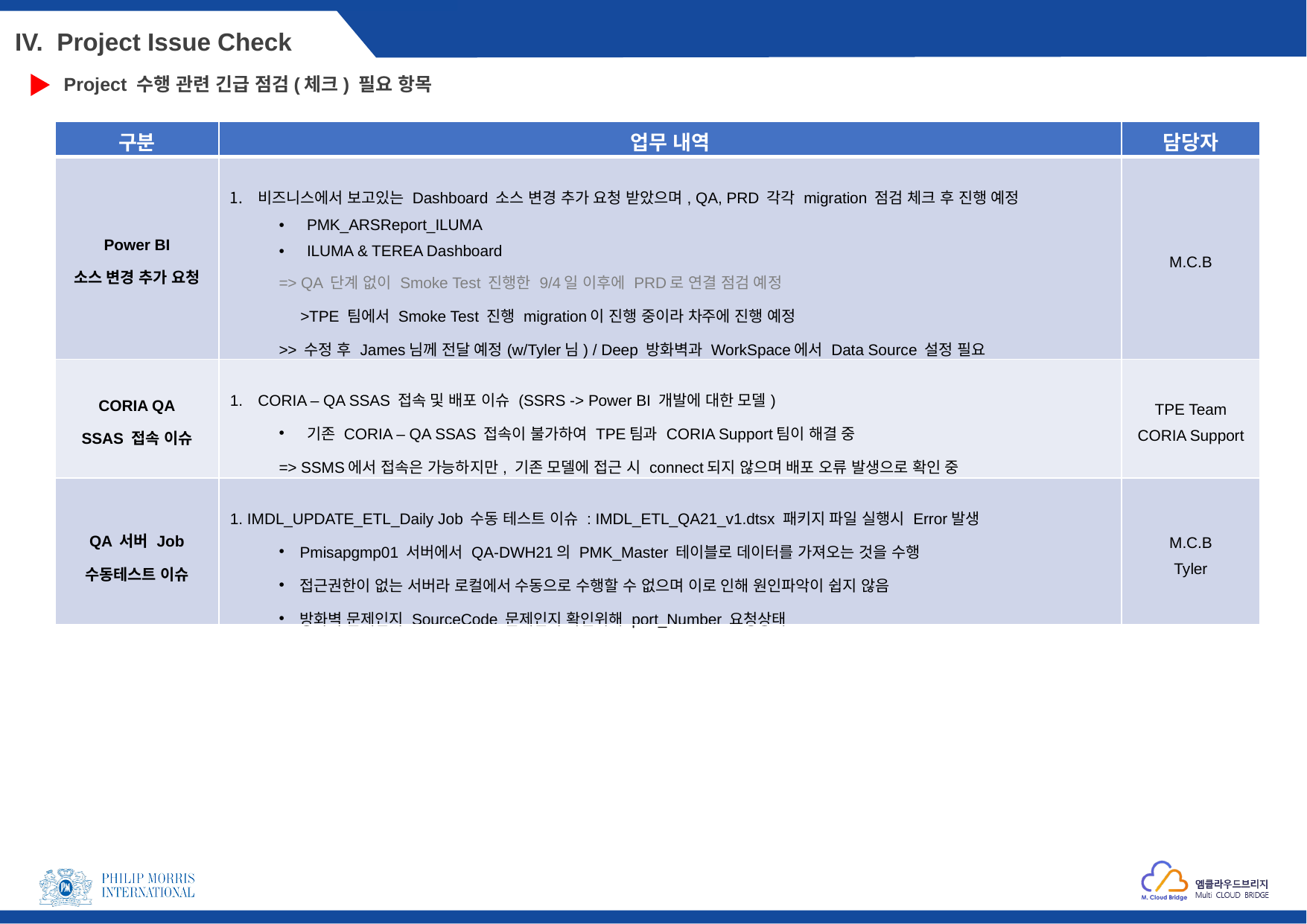

IV.  Project Issue Check
Project 수행 관련 긴급 점검(체크) 필요 항목

| 구분 | 업무 내역 | 담당자 |
| --- | --- | --- |
| Power BI 소스 변경 추가 요청 | 비즈니스에서 보고있는 Dashboard 소스 변경 추가 요청 받았으며, QA, PRD 각각 migration 점검 체크 후 진행 예정 PMK\_ARSReport\_ILUMA ILUMA & TEREA Dashboard => QA 단계 없이 Smoke Test 진행한 9/4일 이후에 PRD로 연결 점검 예정 >TPE 팀에서 Smoke Test 진행 migration이 진행 중이라 차주에 진행 예정 >> 수정 후 James님께 전달 예정(w/Tyler님) / Deep 방화벽과 WorkSpace에서 Data Source 설정 필요 | M.C.B |
| CORIA QA SSAS 접속 이슈 | CORIA – QA SSAS 접속 및 배포 이슈 (SSRS -> Power BI 개발에 대한 모델) 기존 CORIA – QA SSAS 접속이 불가하여 TPE팀과 CORIA Support팀이 해결 중 => SSMS에서 접속은 가능하지만, 기존 모델에 접근 시 connect되지 않으며 배포 오류 발생으로 확인 중 | TPE Team CORIA Support |
| QA 서버 Job 수동테스트 이슈 | 1. IMDL\_UPDATE\_ETL\_Daily Job 수동 테스트 이슈 : IMDL\_ETL\_QA21\_v1.dtsx 패키지 파일 실행시 Error발생 Pmisapgmp01 서버에서 QA-DWH21의 PMK\_Master 테이블로 데이터를 가져오는 것을 수행 접근권한이 없는 서버라 로컬에서 수동으로 수행할 수 없으며 이로 인해 원인파악이 쉽지 않음 방화벽 문제인지 SourceCode 문제인지 확인위해 port\_Number 요청상태 | M.C.B Tyler |